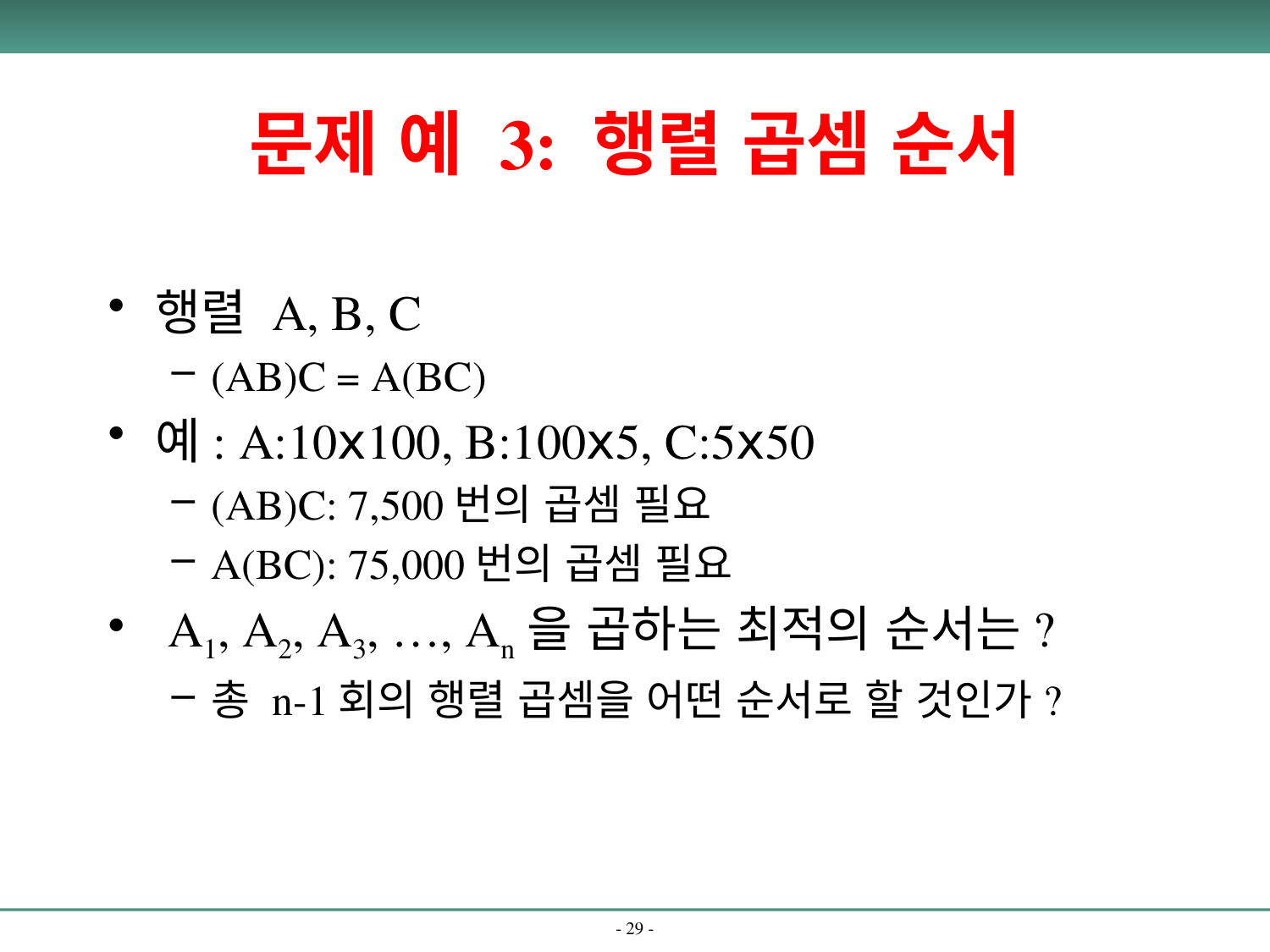

# 문제 예 3: 행렬 곱셈 순서
행렬 A, B, C
(AB)C = A(BC)
예: A:10ⅹ100, B:100ⅹ5, C:5ⅹ50
(AB)C: 7,500번의 곱셈 필요
A(BC): 75,000번의 곱셈 필요
 A1, A2, A3, …, An을 곱하는 최적의 순서는?
총 n-1회의 행렬 곱셈을 어떤 순서로 할 것인가?